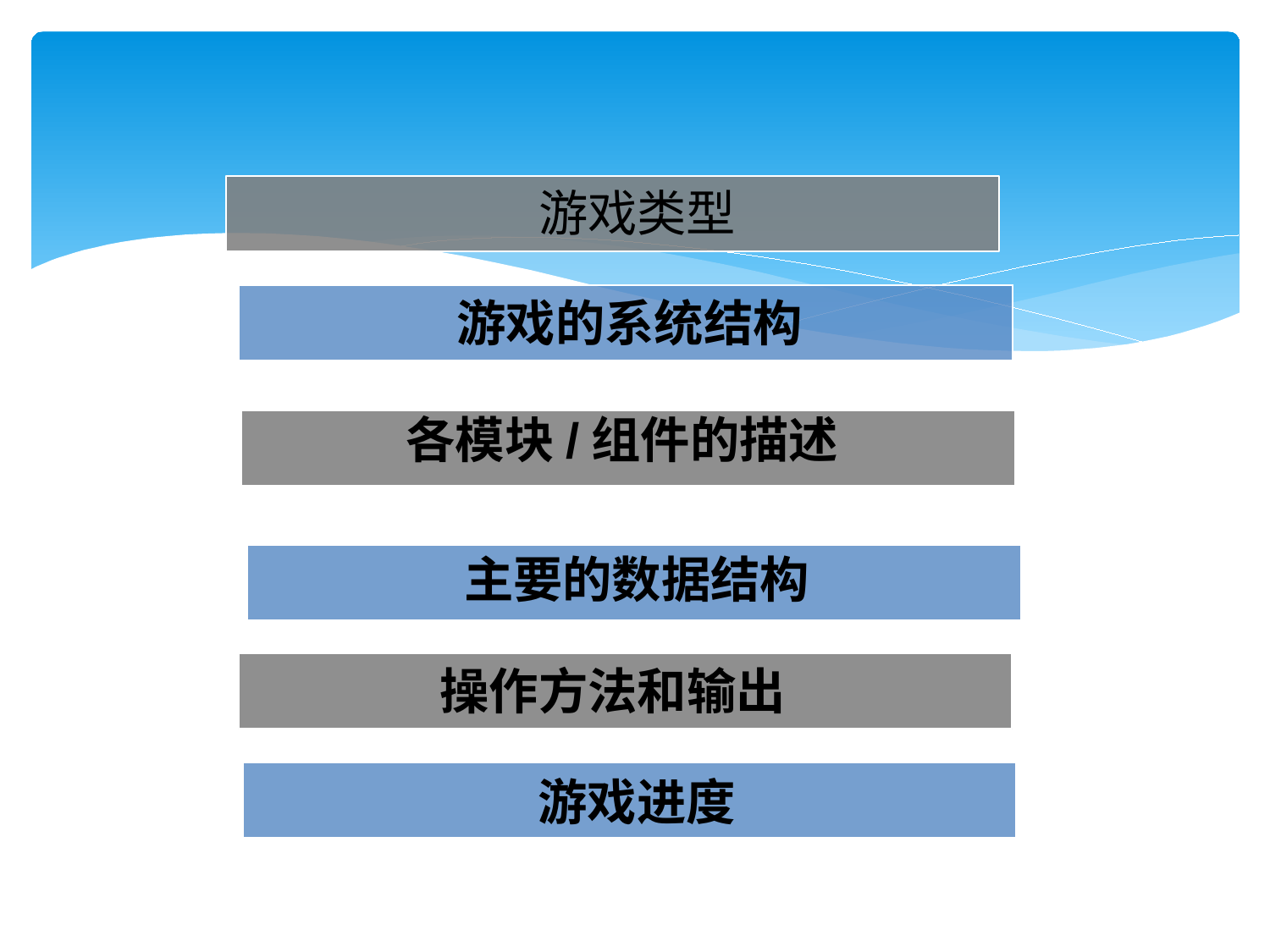

游戏类型

游戏的系统结构

各模块/组件的描述

主要的数据结构

操作方法和输出

游戏进度